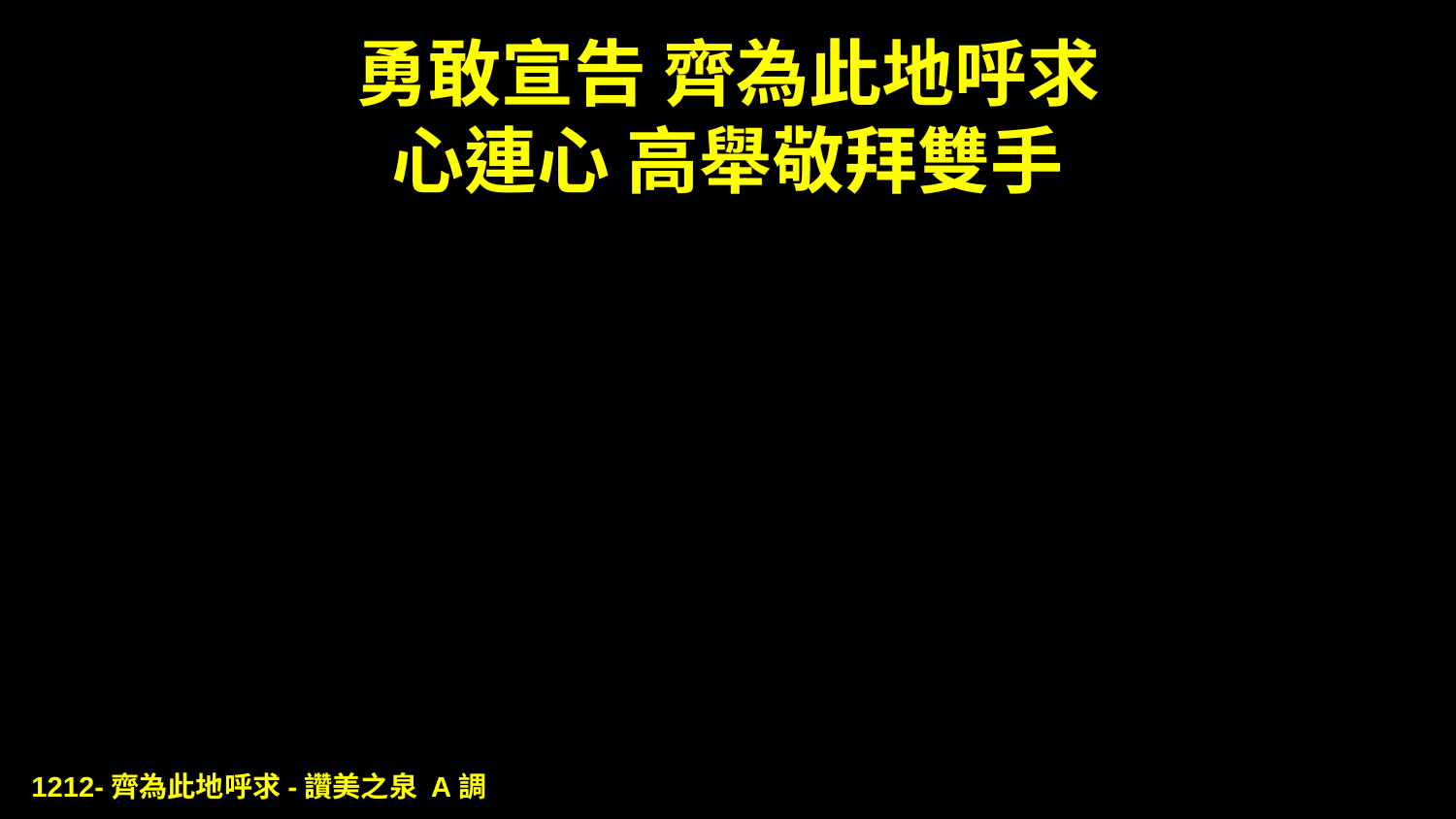

# 勇敢宣告 齊為此地呼求 心連心 高舉敬拜雙手
1212-齊為此地呼求-讚美之泉 A調